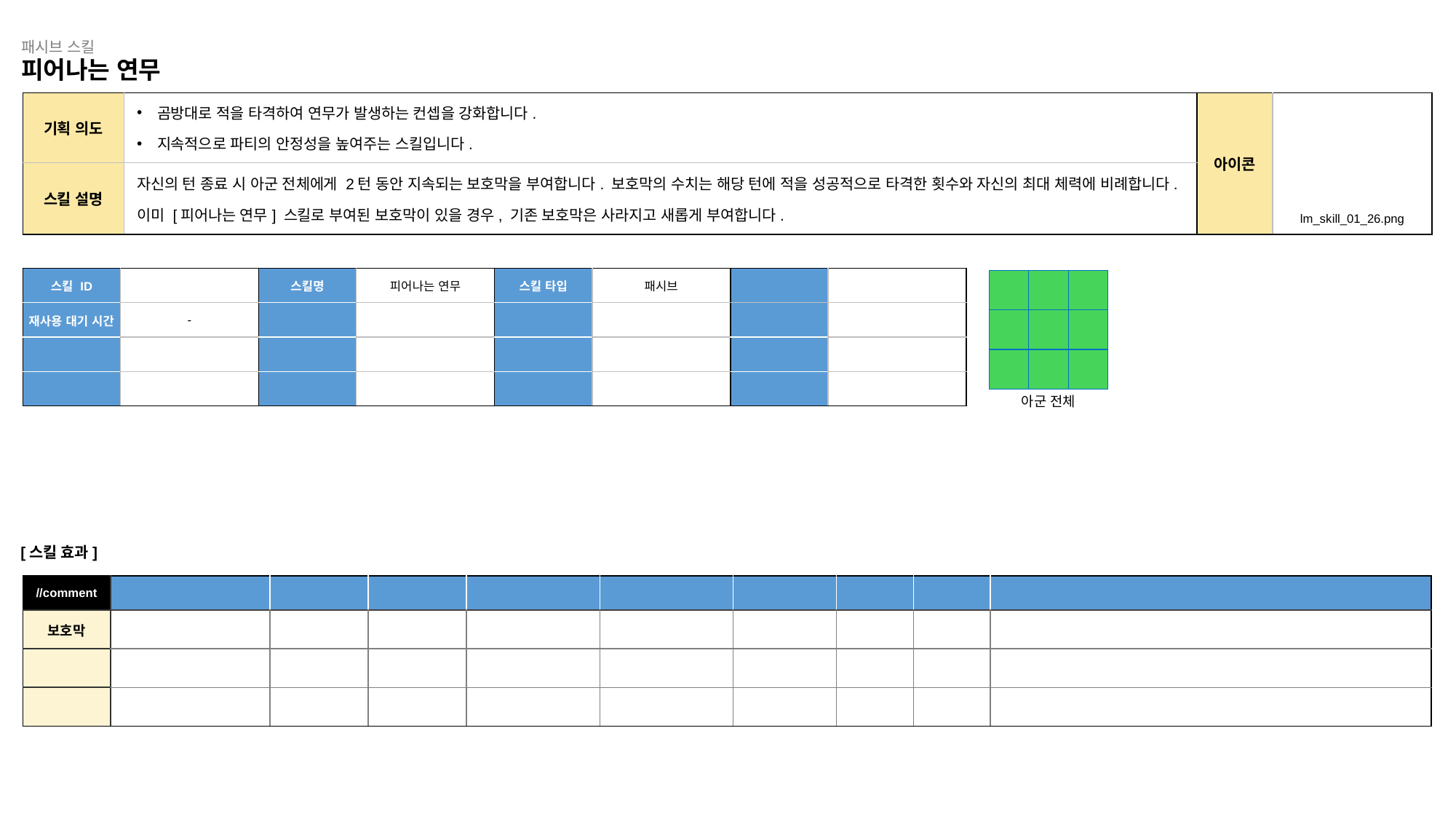

패시브 스킬
피어나는 연무
| 기획 의도 | 곰방대로 적을 타격하여 연무가 발생하는 컨셉을 강화합니다. 지속적으로 파티의 안정성을 높여주는 스킬입니다. | 아이콘 | lm\_skill\_01\_26.png |
| --- | --- | --- | --- |
| 스킬 설명 | 자신의 턴 종료 시 아군 전체에게 2턴 동안 지속되는 보호막을 부여합니다. 보호막의 수치는 해당 턴에 적을 성공적으로 타격한 횟수와 자신의 최대 체력에 비례합니다. 이미 [피어나는 연무] 스킬로 부여된 보호막이 있을 경우, 기존 보호막은 사라지고 새롭게 부여합니다. |  |  |
| 스킬 ID |  | 스킬명 | 피어나는 연무 | 스킬 타입 | 패시브 |  |  |
| --- | --- | --- | --- | --- | --- | --- | --- |
| 재사용 대기 시간 | - |  |  |  |  |  |  |
|  |  |  |  |  |  |  |  |
|  |  |  |  |  |  |  |  |

아군 전체
[스킬 효과]
| //comment |  |  |  |  |  |  |  |  |  |
| --- | --- | --- | --- | --- | --- | --- | --- | --- | --- |
| 보호막 |  |  |  |  |  |  |  |  |  |
|  |  |  |  |  |  |  |  |  |  |
|  |  |  |  |  |  |  |  |  |  |